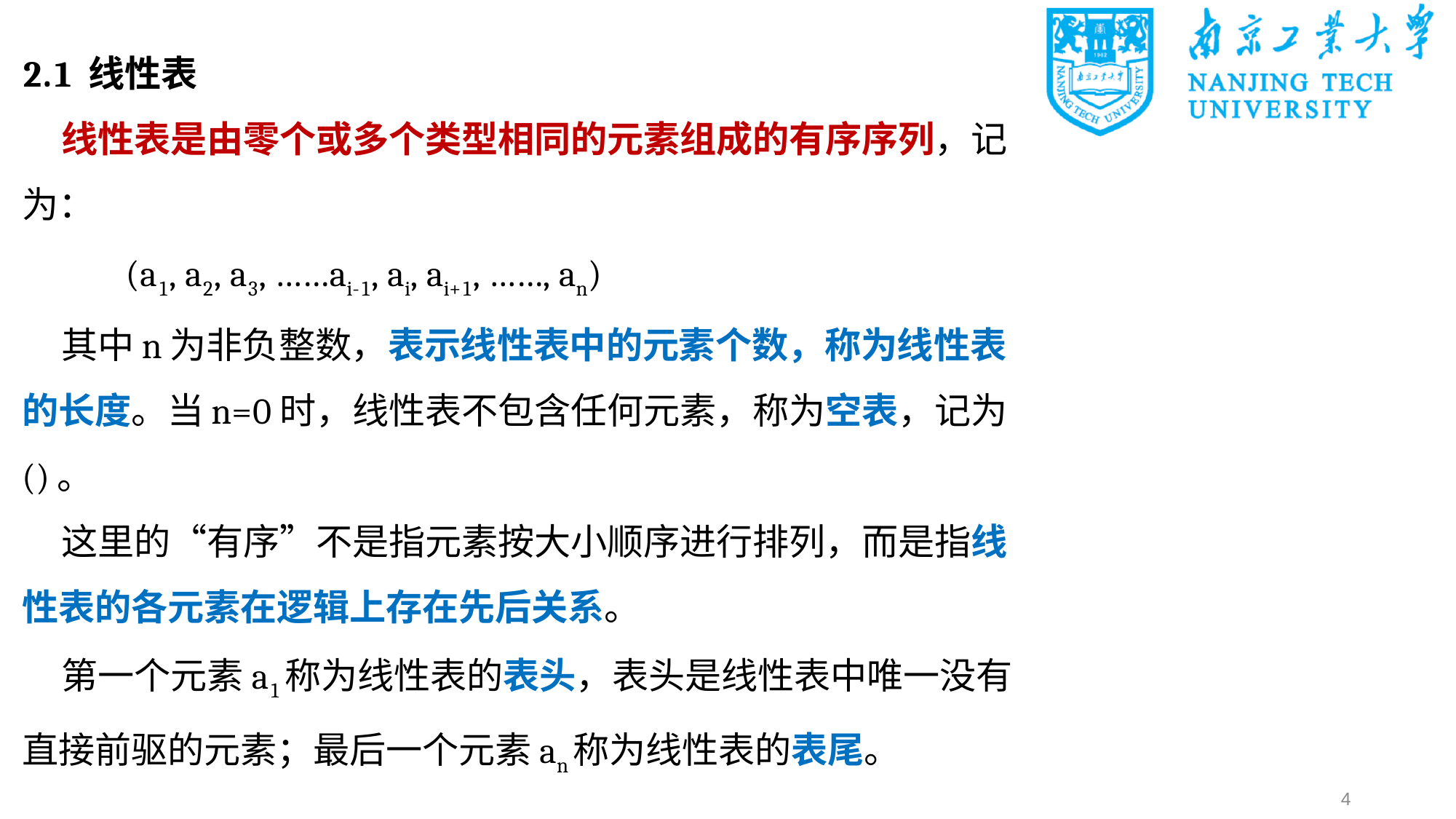

2.1 线性表
线性表是由零个或多个类型相同的元素组成的有序序列，记为：
        (a1, a2, a3, ……ai-1, ai, ai+1, ……, an)
其中n为非负整数，表示线性表中的元素个数，称为线性表的长度。当n=0时，线性表不包含任何元素，称为空表，记为()。
这里的“有序”不是指元素按大小顺序进行排列，而是指线性表的各元素在逻辑上存在先后关系。
第一个元素a1称为线性表的表头，表头是线性表中唯一没有直接前驱的元素；最后一个元素an称为线性表的表尾。
4